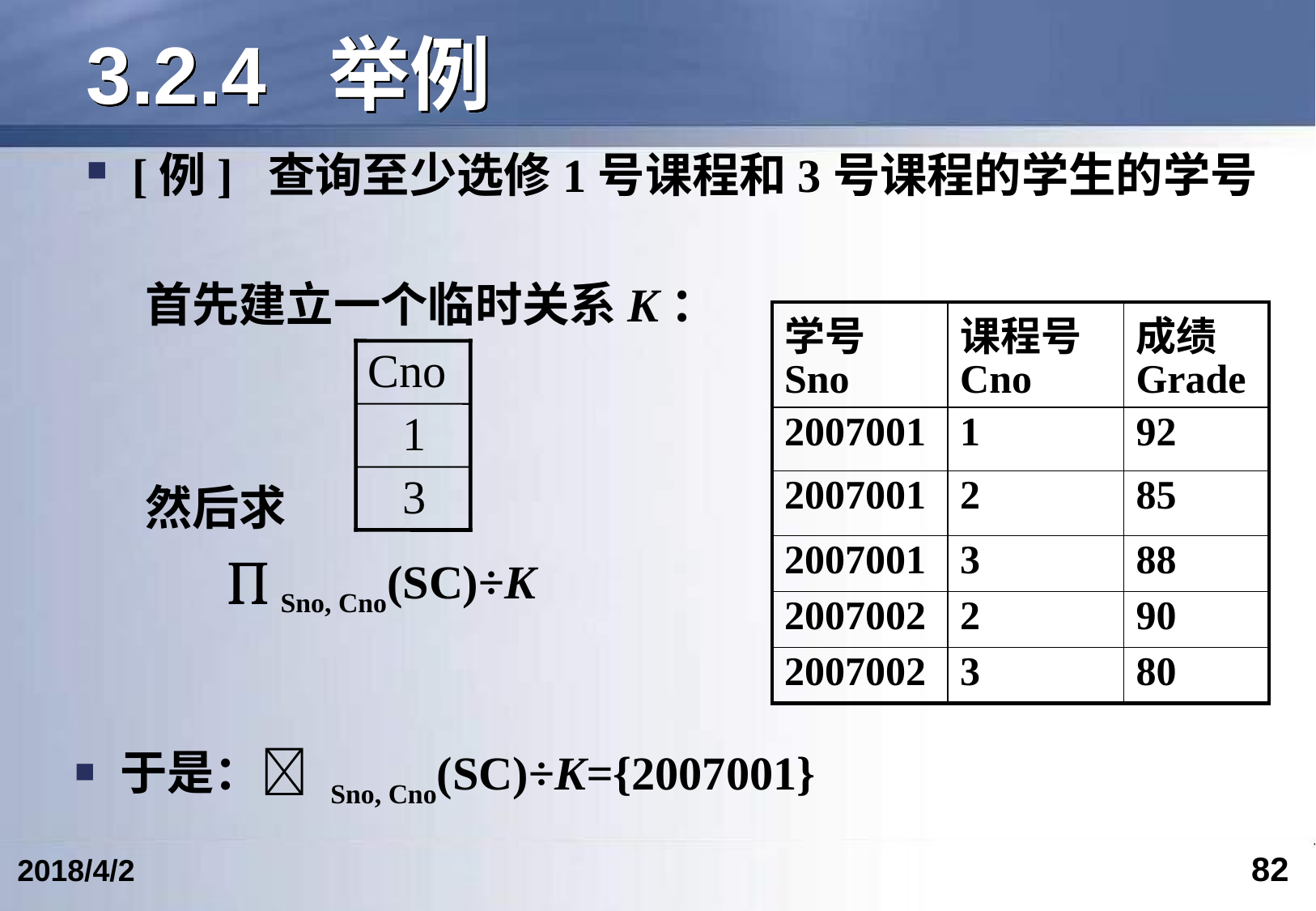

# 3.2.4	举例
[例]  查询至少选修1号课程和3号课程的学生的学号
首先建立一个临时关系K：

然后求
       ∏ Sno, Cno(SC)÷K

于是：∏ Sno, Cno(SC)÷K={2007001}
Cno

   1

   3

| 学号Sno | 课程号Cno | 成绩Grade |
| --- | --- | --- |
| 2007001 | 1 | 92 |
| 2007001 | 2 | 85 |
| 2007001 | 3 | 88 |
| 2007002 | 2 | 90 |
| 2007002 | 3 | 80 |
82
2018/4/2